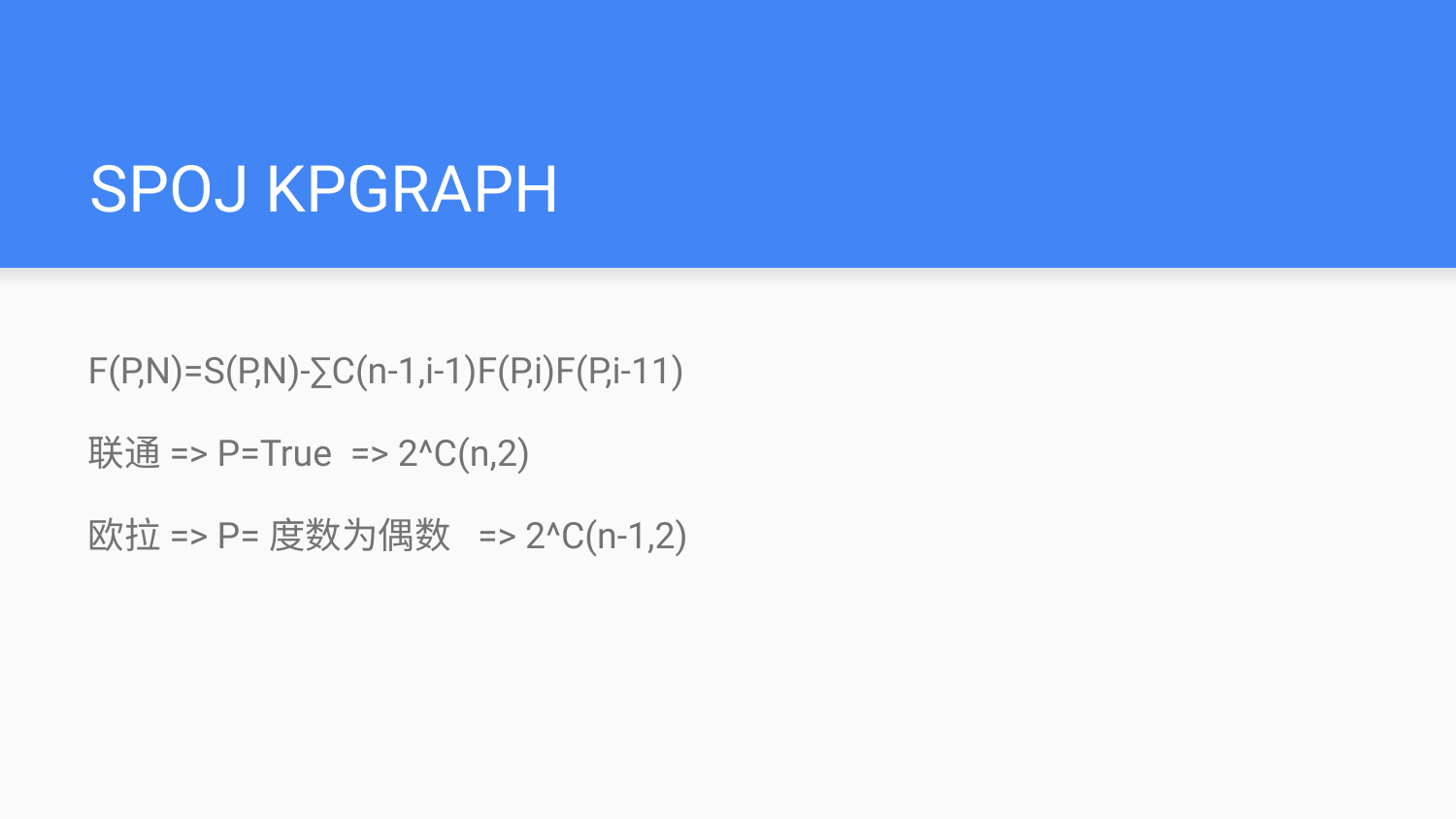

# SPOJ KPGRAPH
F(P,N)=S(P,N)-∑C(n-1,i-1)F(P,i)F(P,i-11)
联通=> P=True  => 2^C(n,2)
欧拉=> P=度数为偶数  => 2^C(n-1,2)